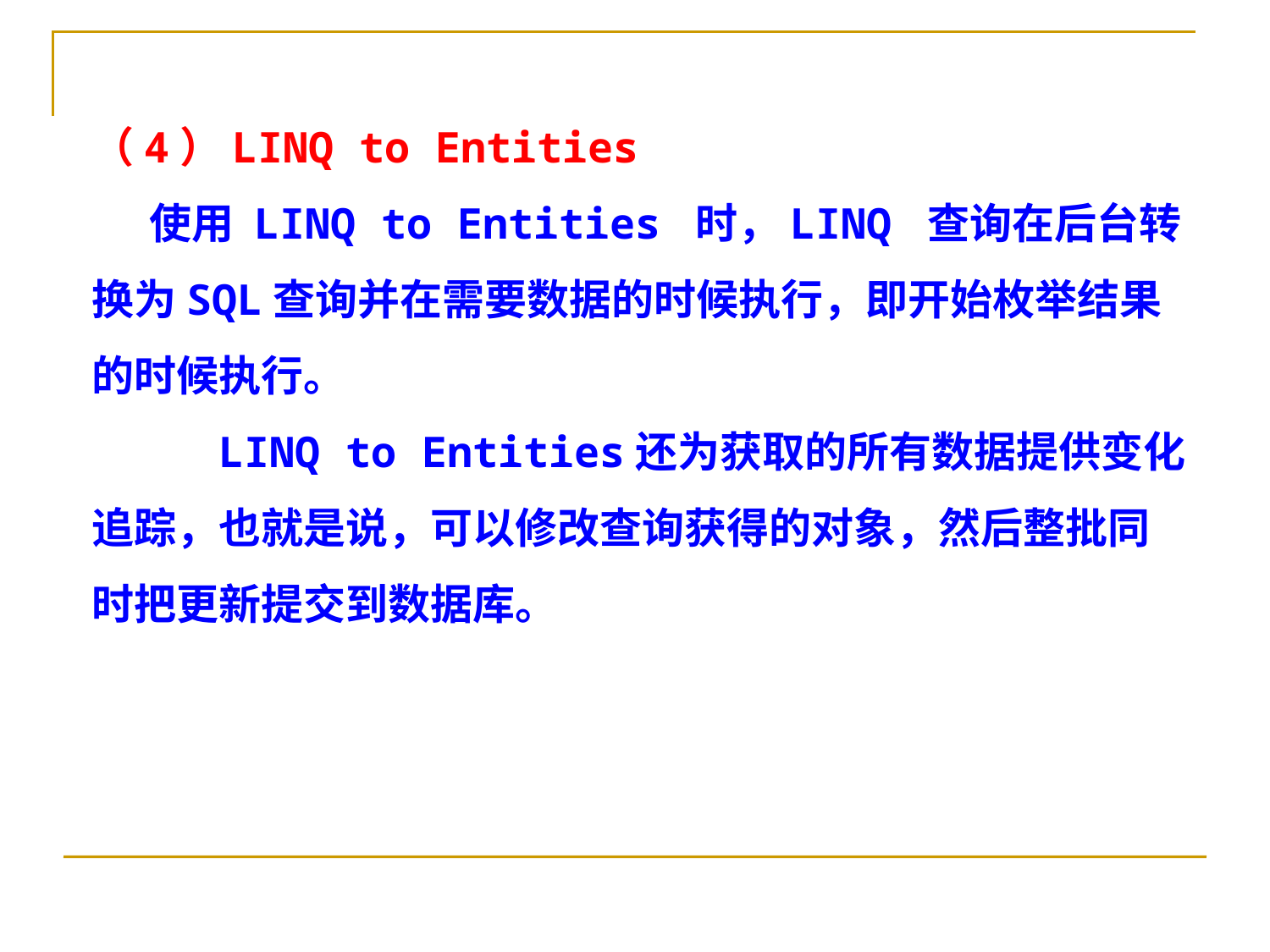

（4）LINQ to Entities
     使用 LINQ to Entities 时，LINQ 查询在后台转换为SQL查询并在需要数据的时候执行，即开始枚举结果的时候执行。
     LINQ to Entities还为获取的所有数据提供变化追踪，也就是说，可以修改查询获得的对象，然后整批同时把更新提交到数据库。